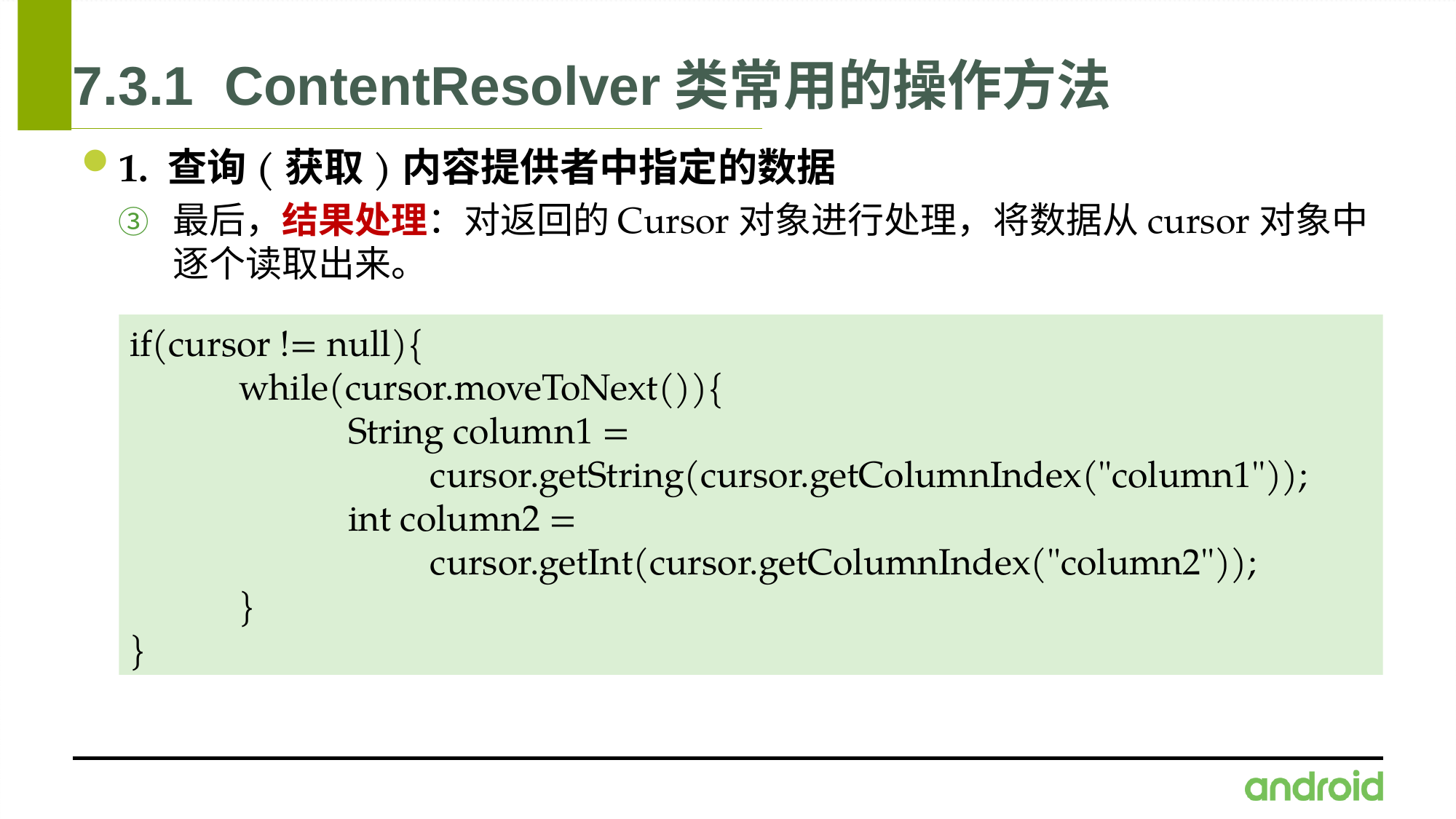

# 7.3.1  ContentResolver类常用的操作方法
1. 查询(获取)内容提供者中指定的数据
最后，结果处理：对返回的Cursor对象进行处理，将数据从cursor对象中逐个读取出来。
if(cursor != null){
	while(cursor.moveToNext()){
		String column1 =
                                 cursor.getString(cursor.getColumnIndex("column1"));
		int column2 =
                                 cursor.getInt(cursor.getColumnIndex("column2"));
	}
}